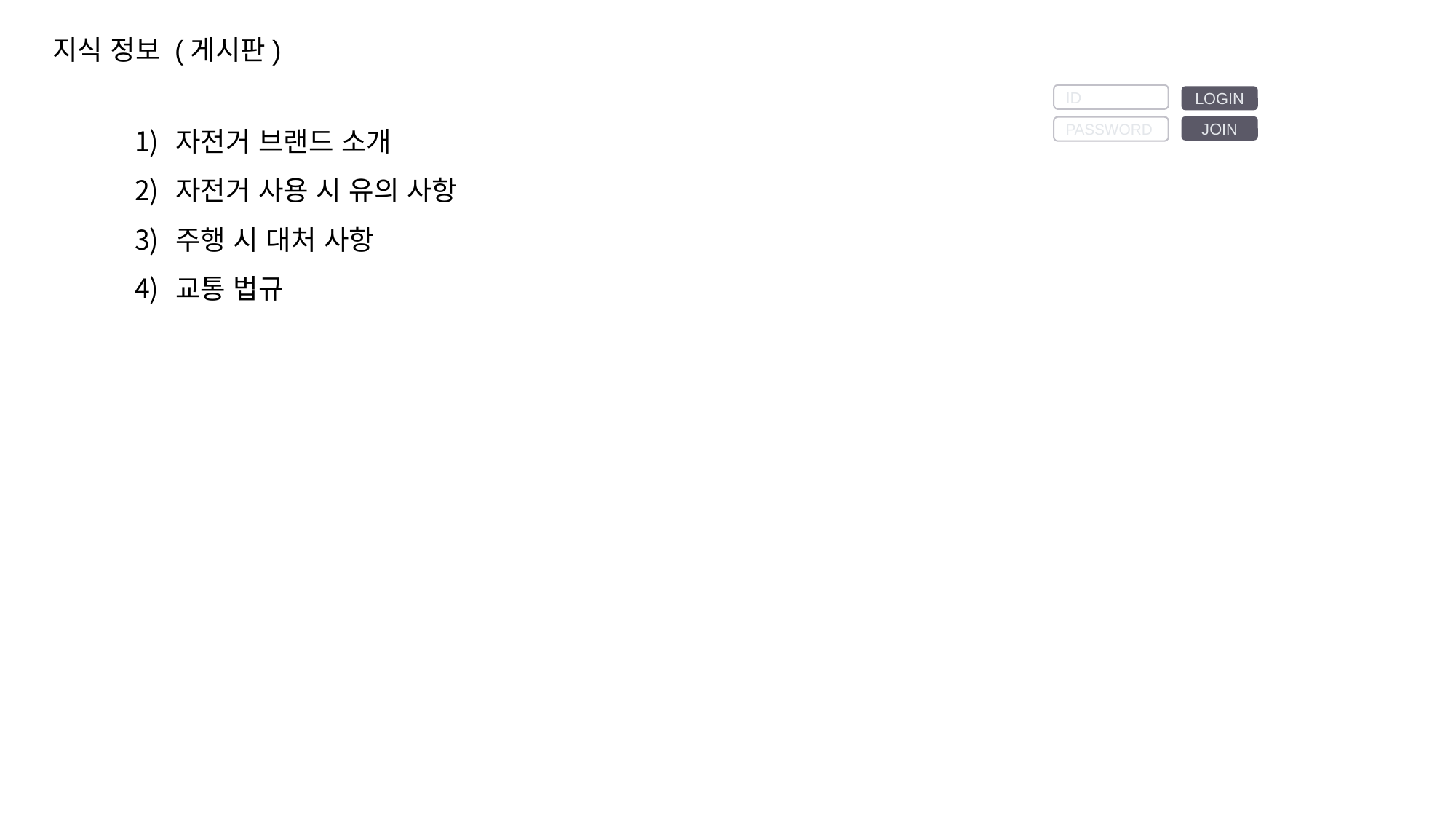

지식 정보 (게시판)
ID
LOGIN
자전거 브랜드 소개
자전거 사용 시 유의 사항
주행 시 대처 사항
교통 법규

JOIN
PASSWORD